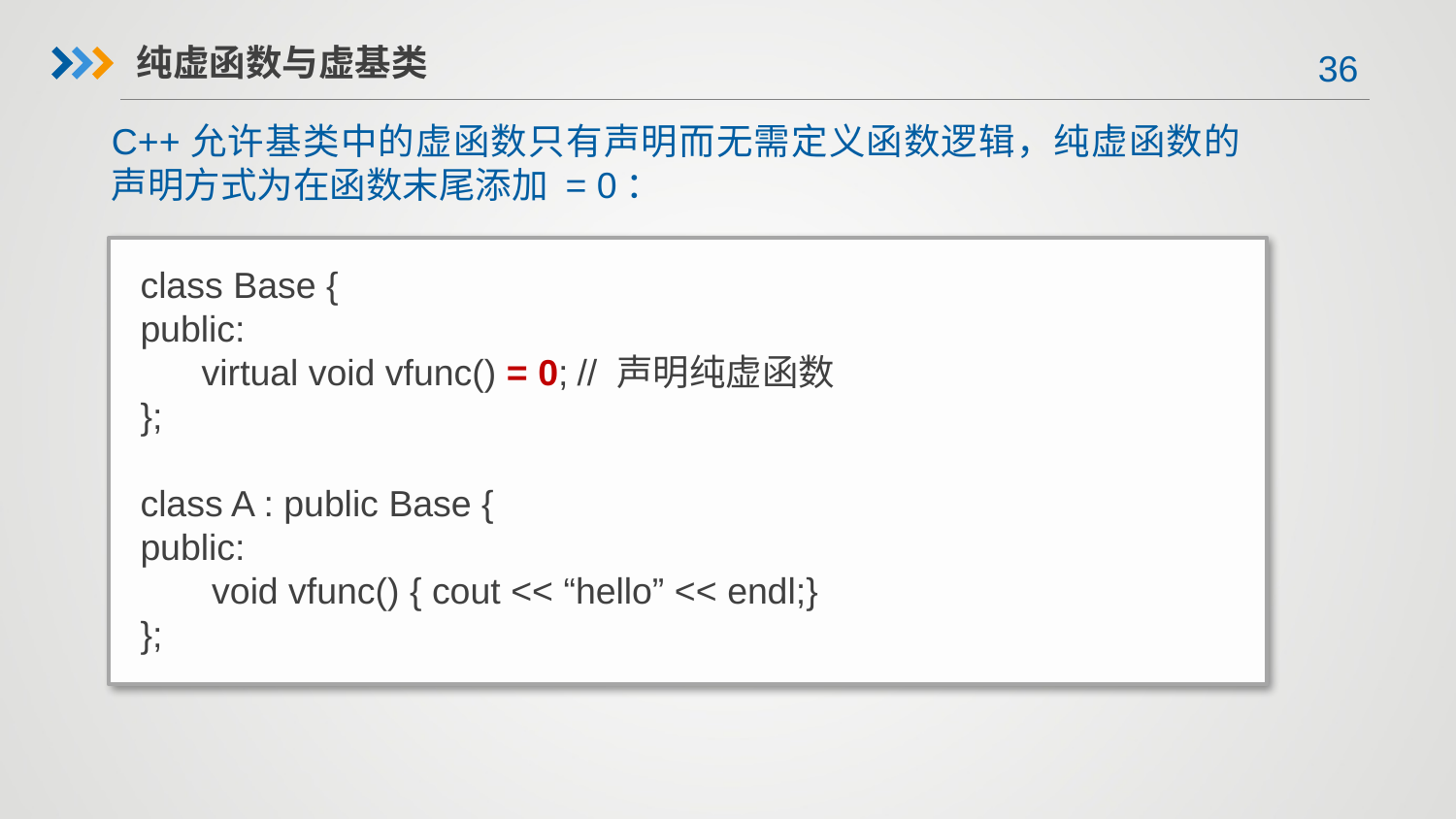

纯虚函数与虚基类
C++允许基类中的虚函数只有声明而无需定义函数逻辑，纯虚函数的声明方式为在函数末尾添加 = 0：

class Base {
public:
      virtual void vfunc() = 0;	// 声明纯虚函数
};

class A : public Base {
public:
       void vfunc() { cout << “hello” << endl;}
};